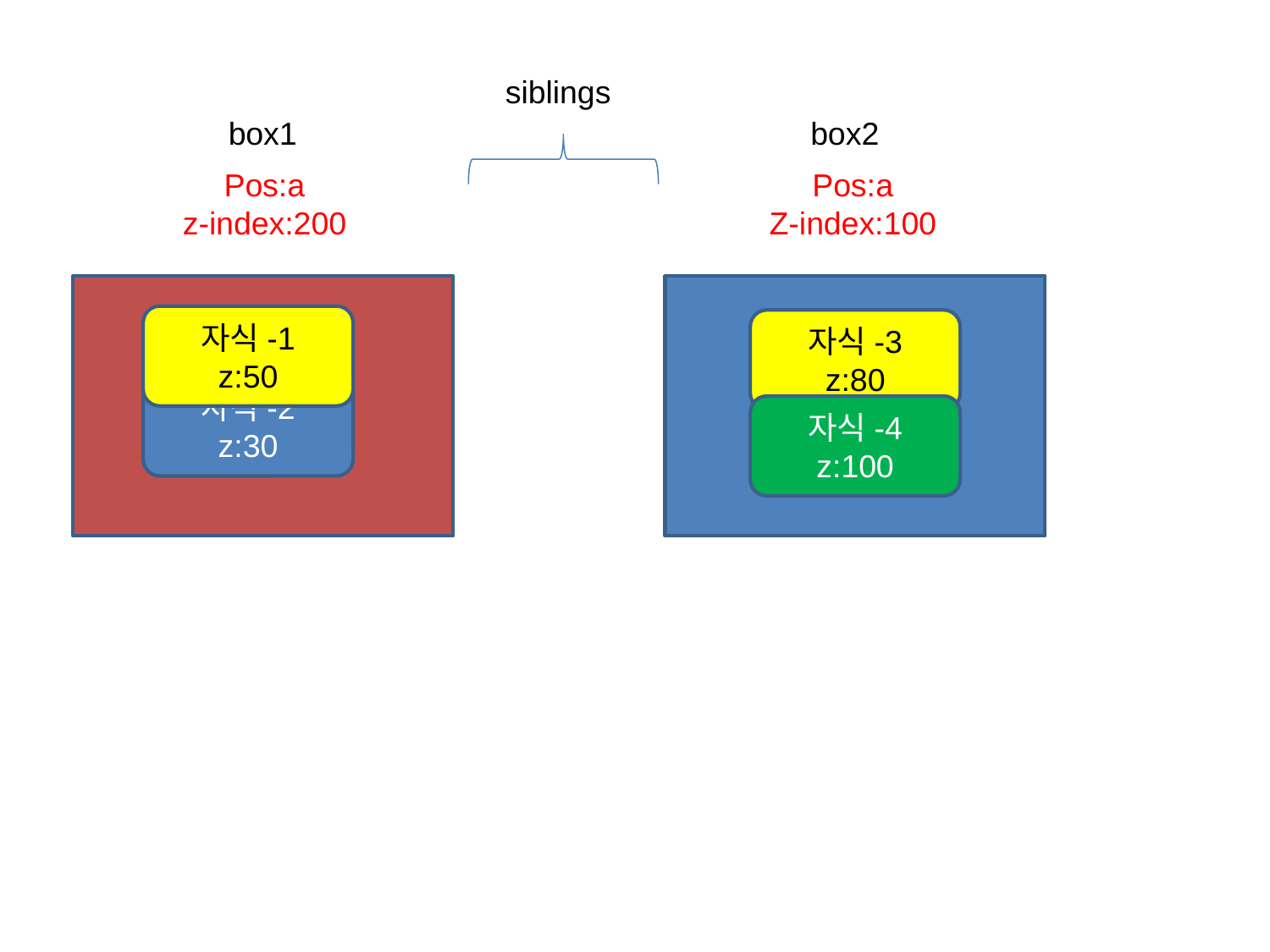

siblings
box1
box2
Pos:a
z-index:200
Pos:a
Z-index:100

자식-1
z:50
자식-3
z:80
자식-2
z:30
자식-4
z:100